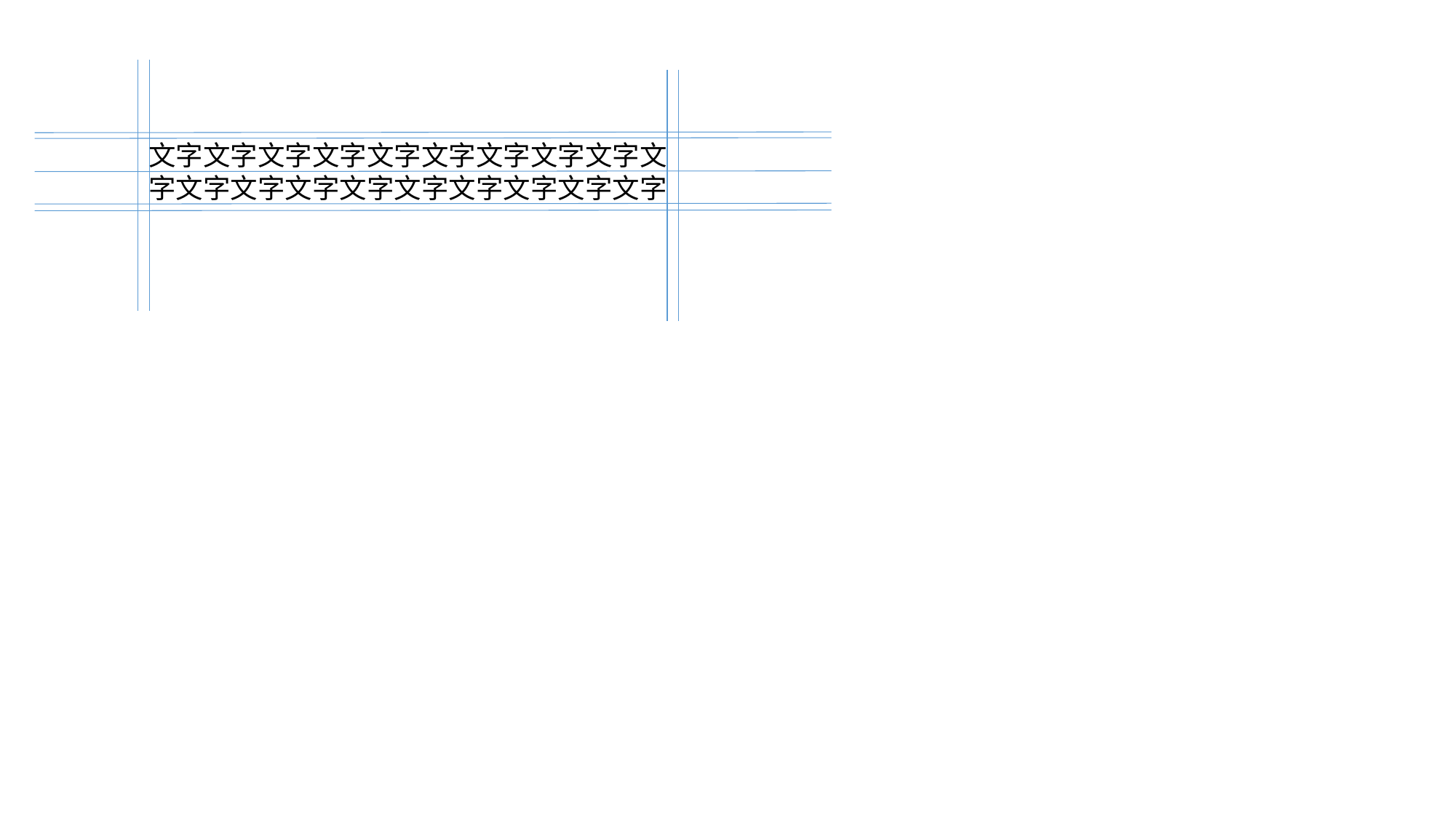

文字文字文字文字文字文字文字文字文字文字文字文字文字文字文字文字文字文字文字